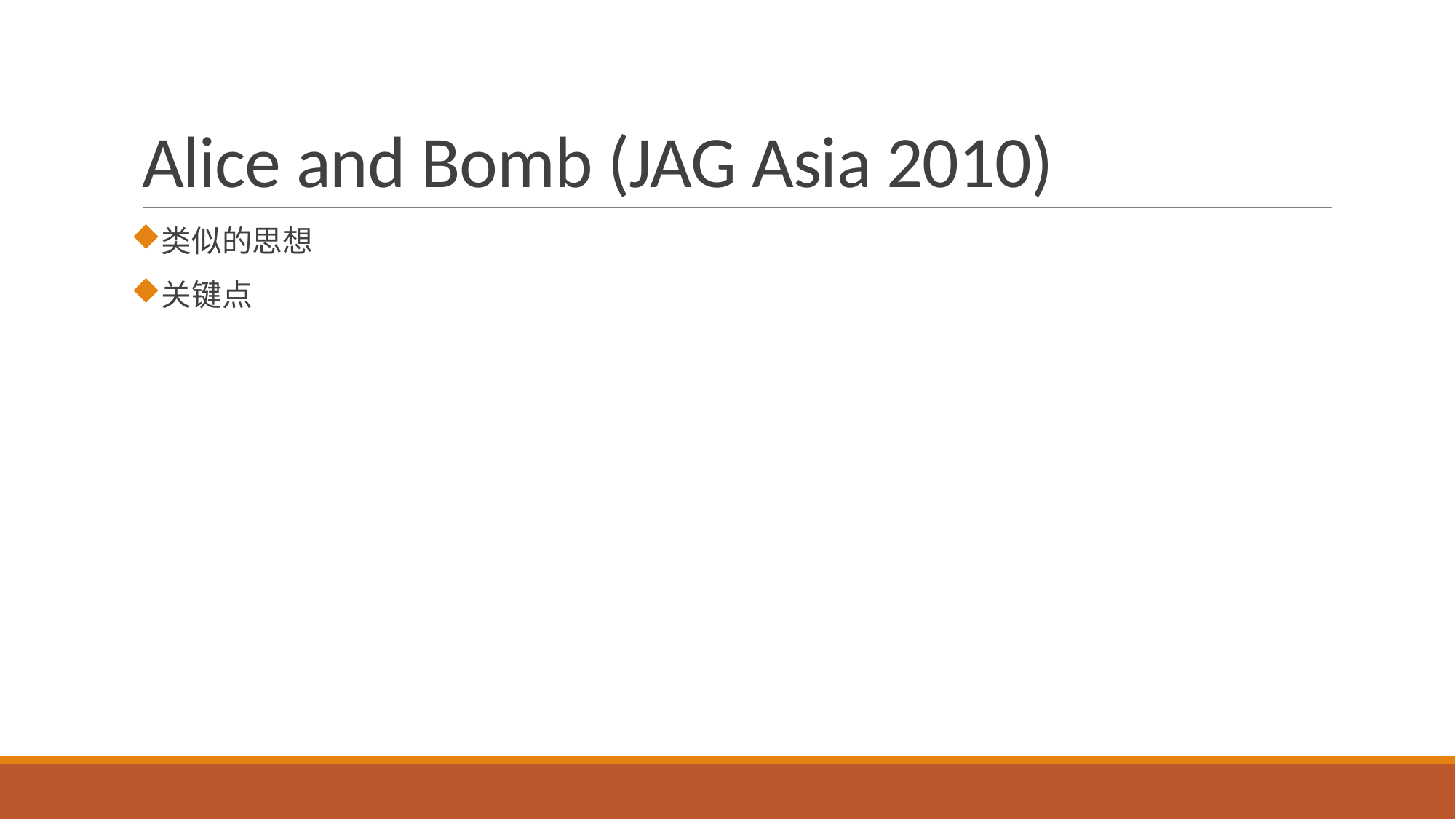

# Alice and Bomb (JAG Asia 2010)
类似的思想
关键点